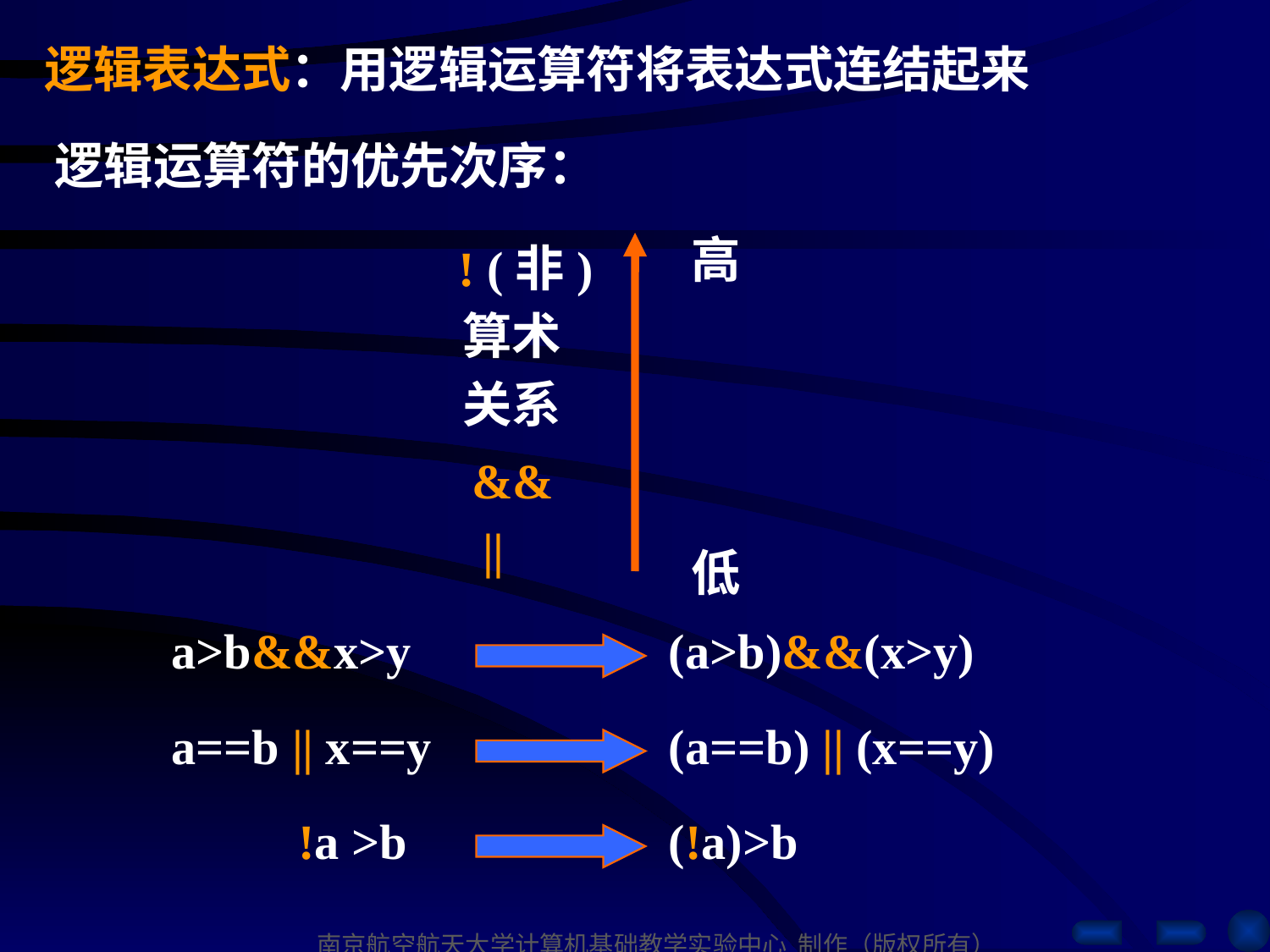

逻辑表达式：用逻辑运算符将表达式连结起来
逻辑运算符的优先次序：
       ! (非)
       算术
       关系
       &&
         ||
 高

 低

a>b&&x>y
(a>b)&&(x>y)

a==b || x==y
(a==b) || (x==y)

!a >b
(!a)>b